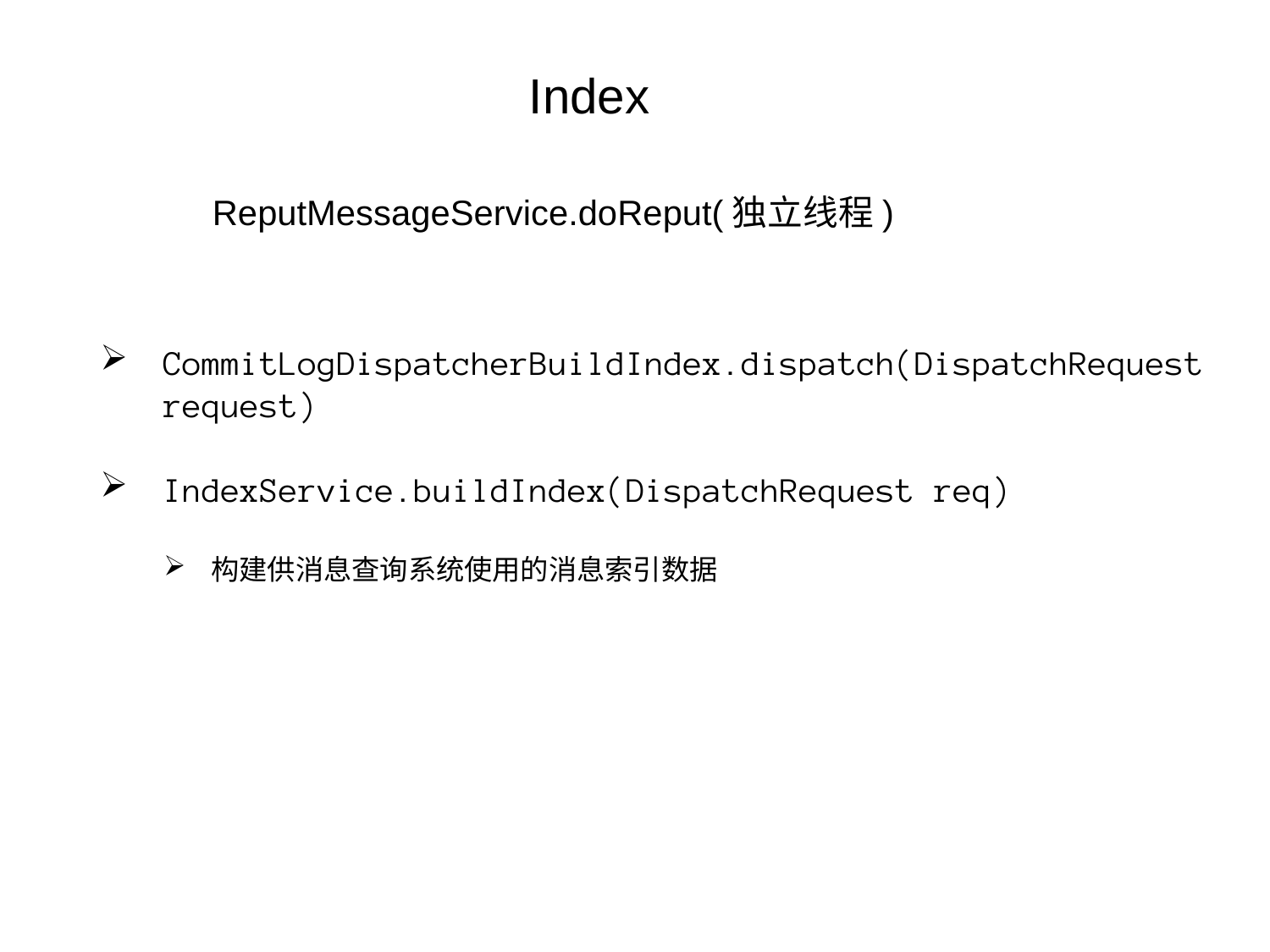

e
Index

	    ReputMessageService.doReput(独立线程)

CommitLogDispatcherBuildIndex.dispatch(DispatchRequest request)

IndexService.buildIndex(DispatchRequest req)

构建供消息查询系统使用的消息索引数据